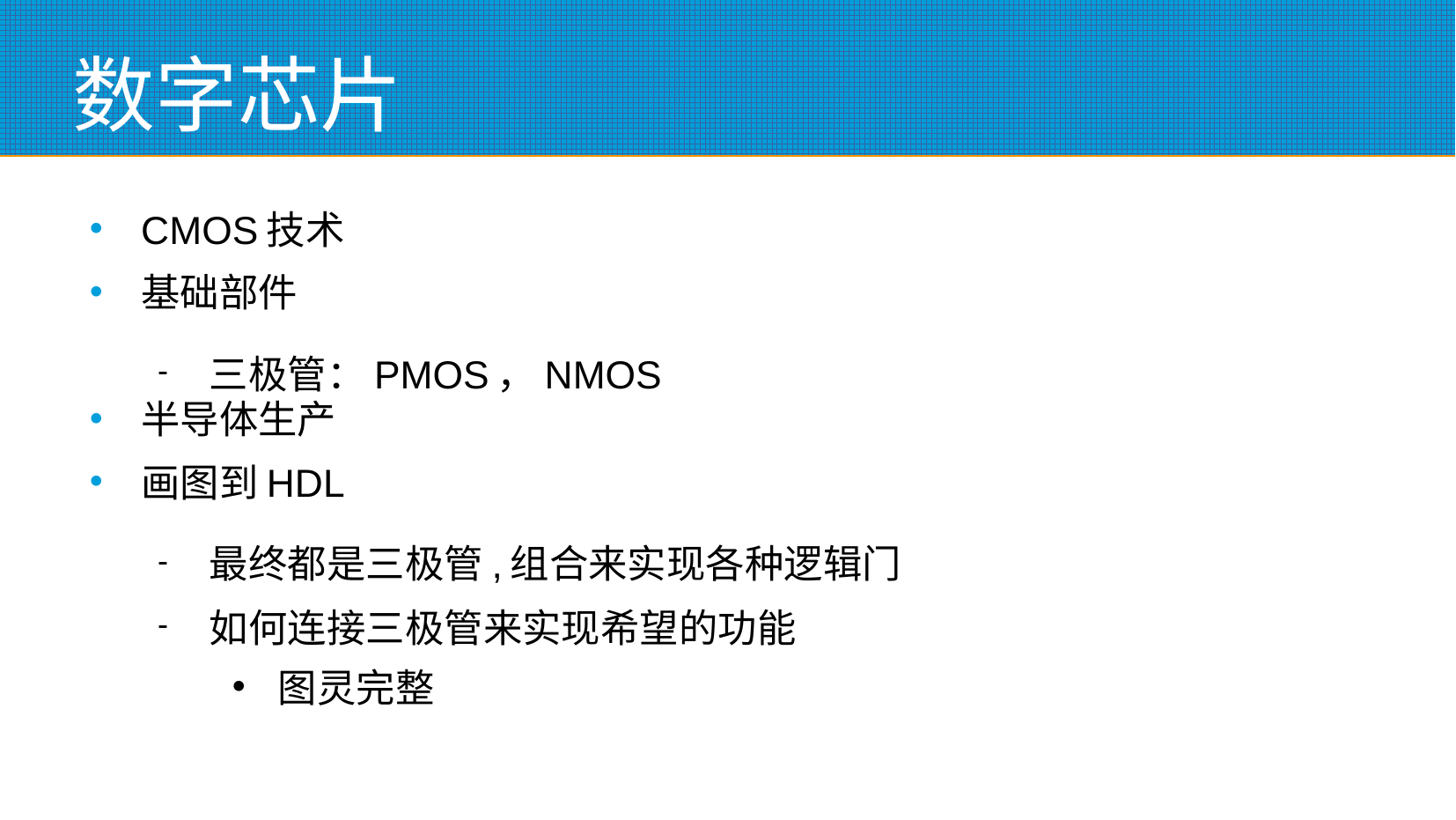

# 数字芯片
CMOS技术
基础部件
三极管：PMOS，NMOS
半导体生产
画图到HDL
最终都是三极管,组合来实现各种逻辑门
如何连接三极管来实现希望的功能
图灵完整